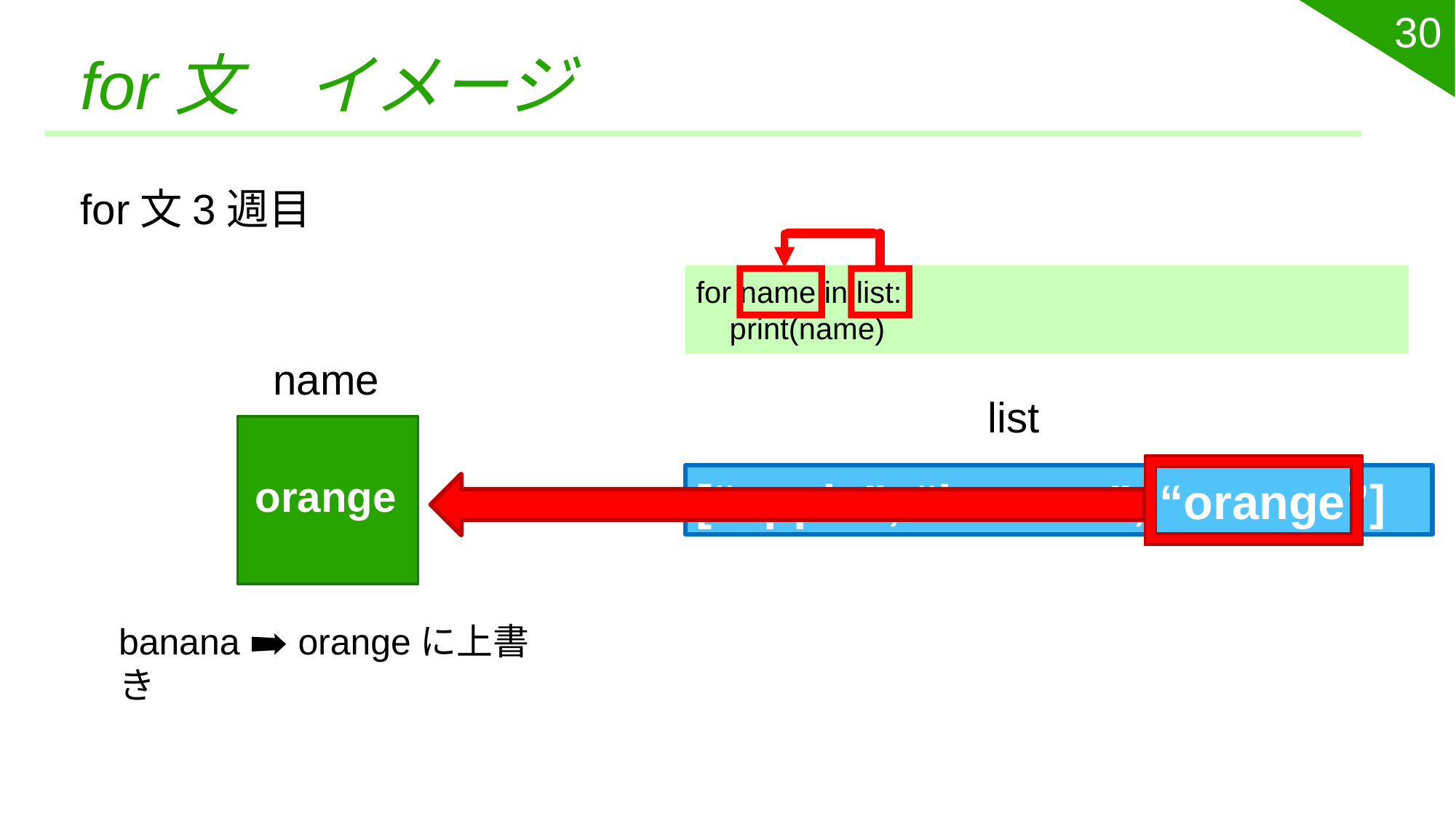

30
# for文　イメージ
for文3週目

for name in list:
    print(name)

name
list

orange
[“apple”, “banana”, “orange”]

banana ➡ orangeに上書き